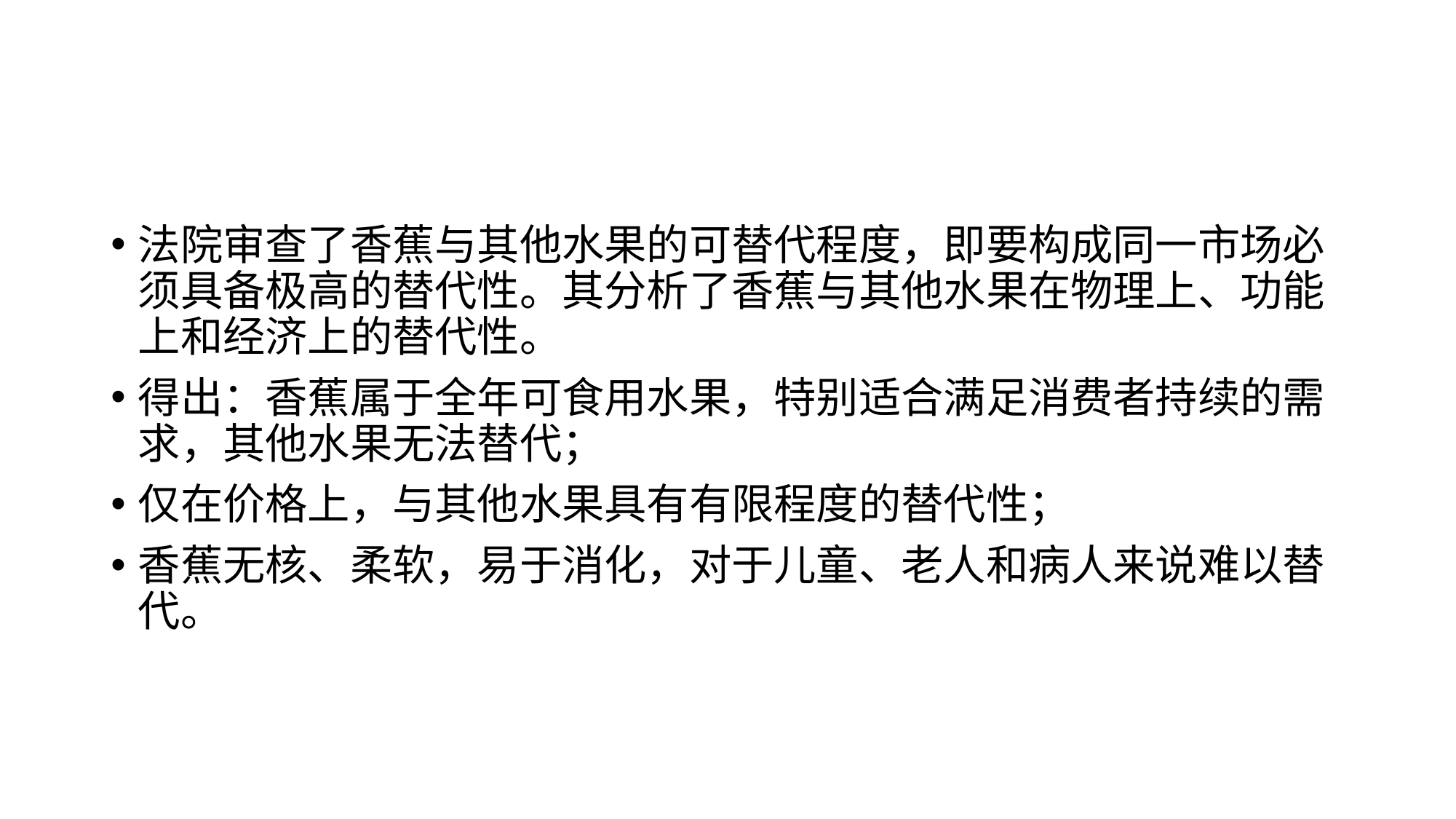

#
法院审查了香蕉与其他水果的可替代程度，即要构成同一市场必须具备极高的替代性。其分析了香蕉与其他水果在物理上、功能上和经济上的替代性。
得出：香蕉属于全年可食用水果，特别适合满足消费者持续的需求，其他水果无法替代；
仅在价格上，与其他水果具有有限程度的替代性；
香蕉无核、柔软，易于消化，对于儿童、老人和病人来说难以替代。